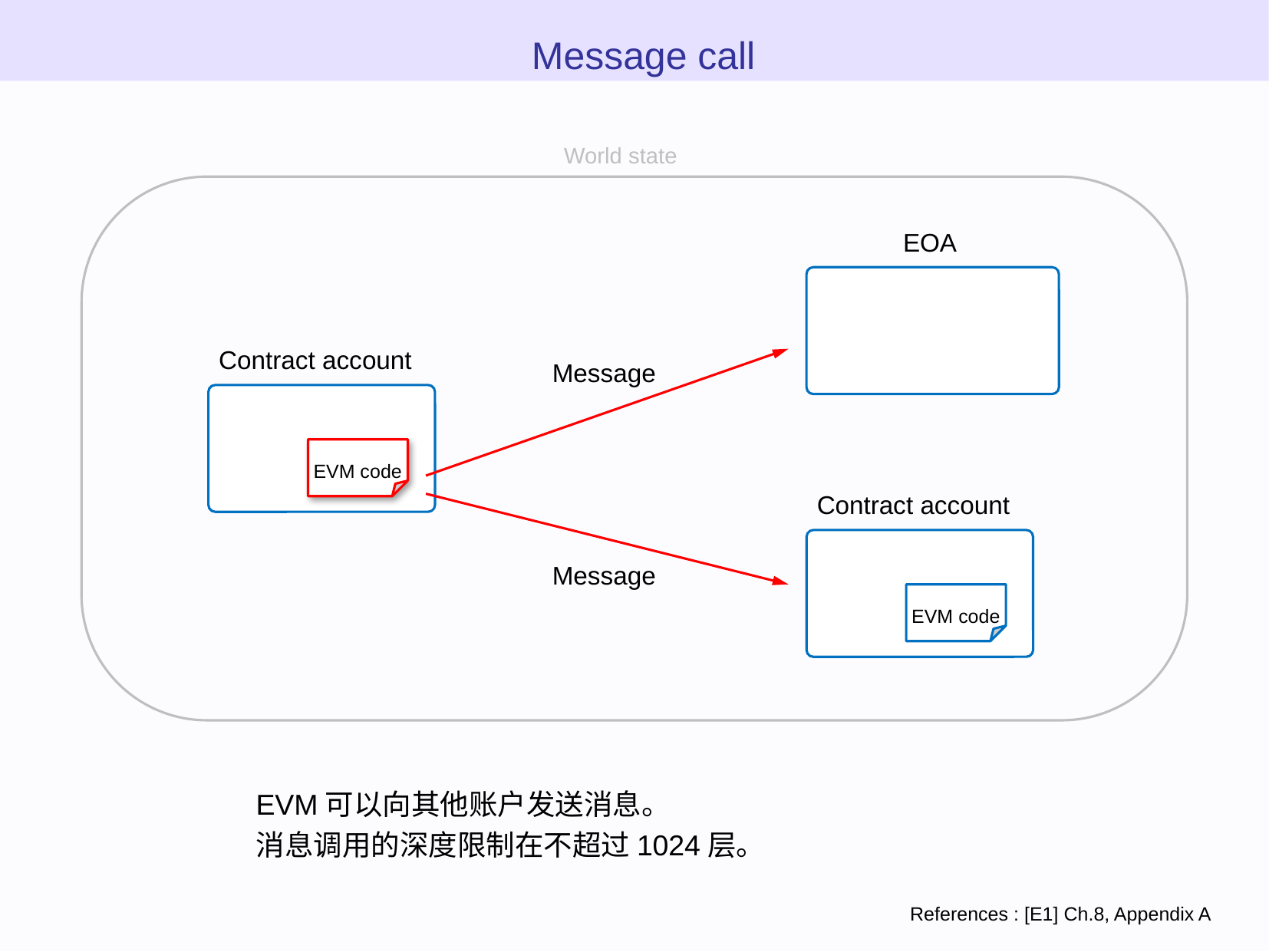

Message call
World state

EOA

Contract account
Message

EVM code
Contract account

Message

EVM code
EVM可以向其他账户发送消息。
消息调用的深度限制在不超过1024层。
References : [E1] Ch.8, Appendix A